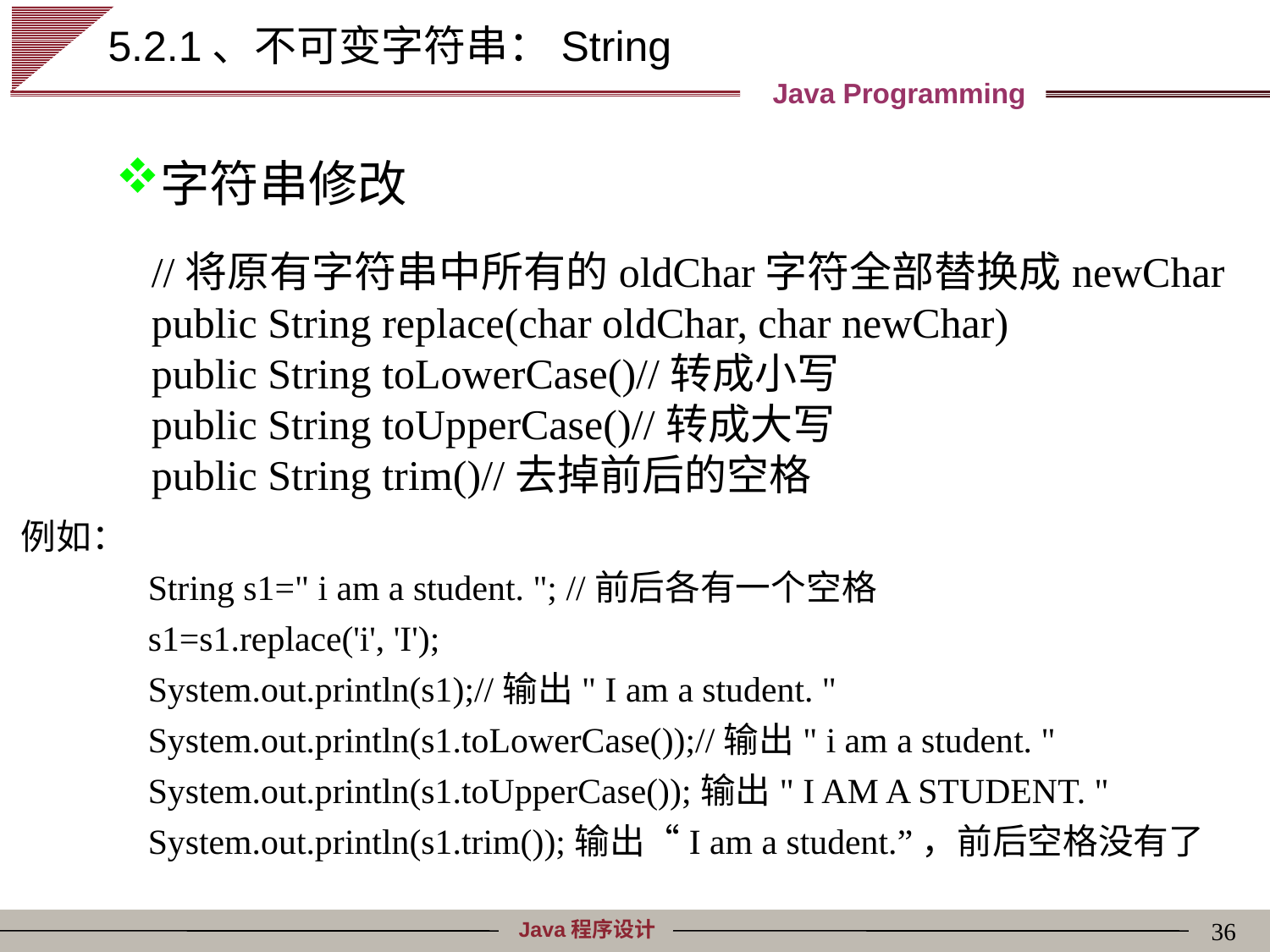

# 5.2.1、不可变字符串：String
字符串修改
//将原有字符串中所有的oldChar字符全部替换成newChar
public String replace(char oldChar, char newChar)
public String toLowerCase()//转成小写
public String toUpperCase()//转成大写
public String trim()//去掉前后的空格
例如：
	String s1=" i am a student. "; //前后各有一个空格
	s1=s1.replace('i', 'I');
	System.out.println(s1);//输出" I am a student. "
	System.out.println(s1.toLowerCase());//输出" i am a student. "
	System.out.println(s1.toUpperCase());输出" I AM A STUDENT. "
	System.out.println(s1.trim());输出“I am a student.”，前后空格没有了